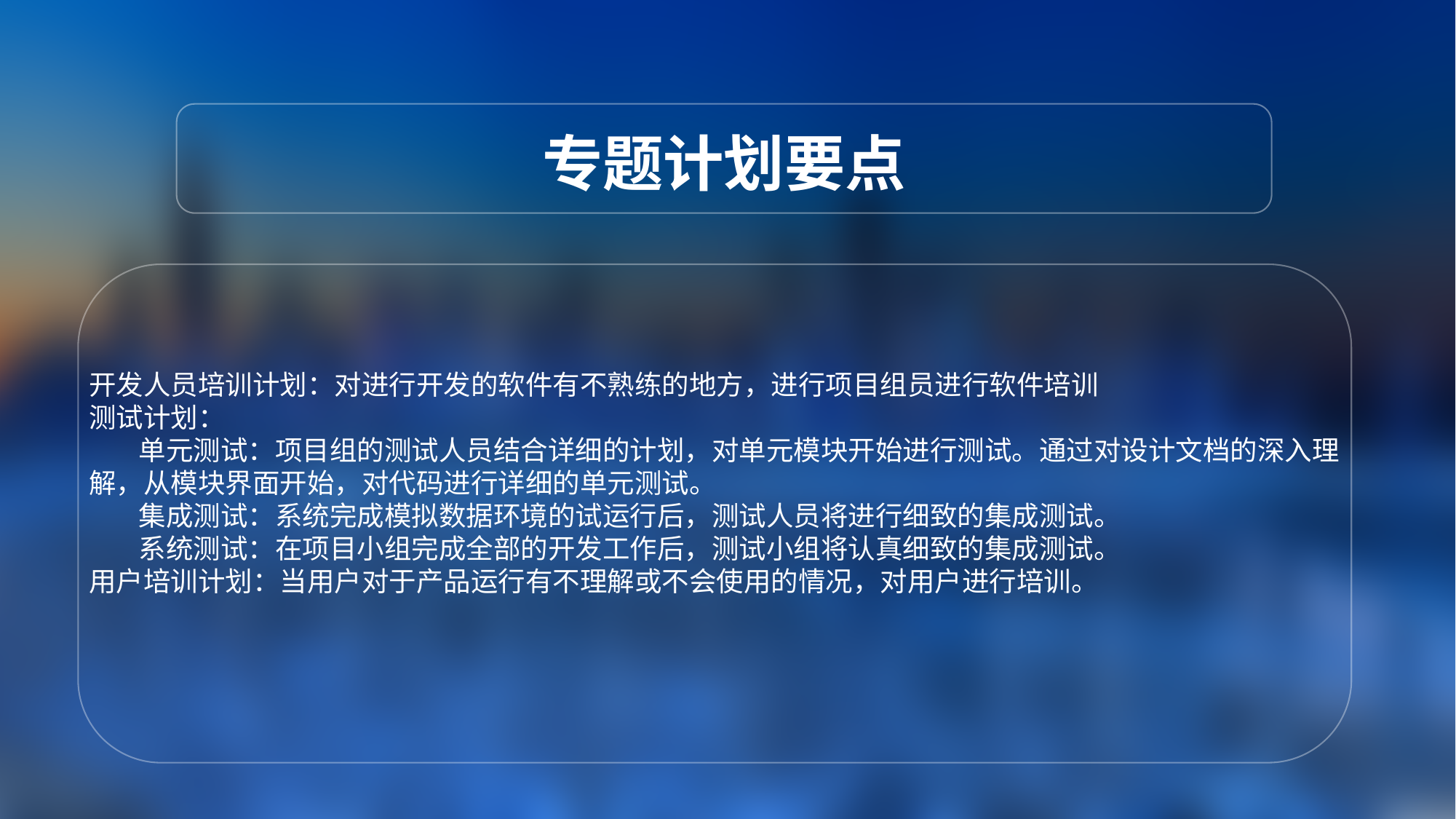

专题计划要点

开发人员培训计划：对进行开发的软件有不熟练的地方，进行项目组员进行软件培训
测试计划：
       单元测试：项目组的测试人员结合详细的计划，对单元模块开始进行测试。通过对设计文档的深入理解，从模块界面开始，对代码进行详细的单元测试。
       集成测试：系统完成模拟数据环境的试运行后，测试人员将进行细致的集成测试。
       系统测试：在项目小组完成全部的开发工作后，测试小组将认真细致的集成测试。
用户培训计划：当用户对于产品运行有不理解或不会使用的情况，对用户进行培训。